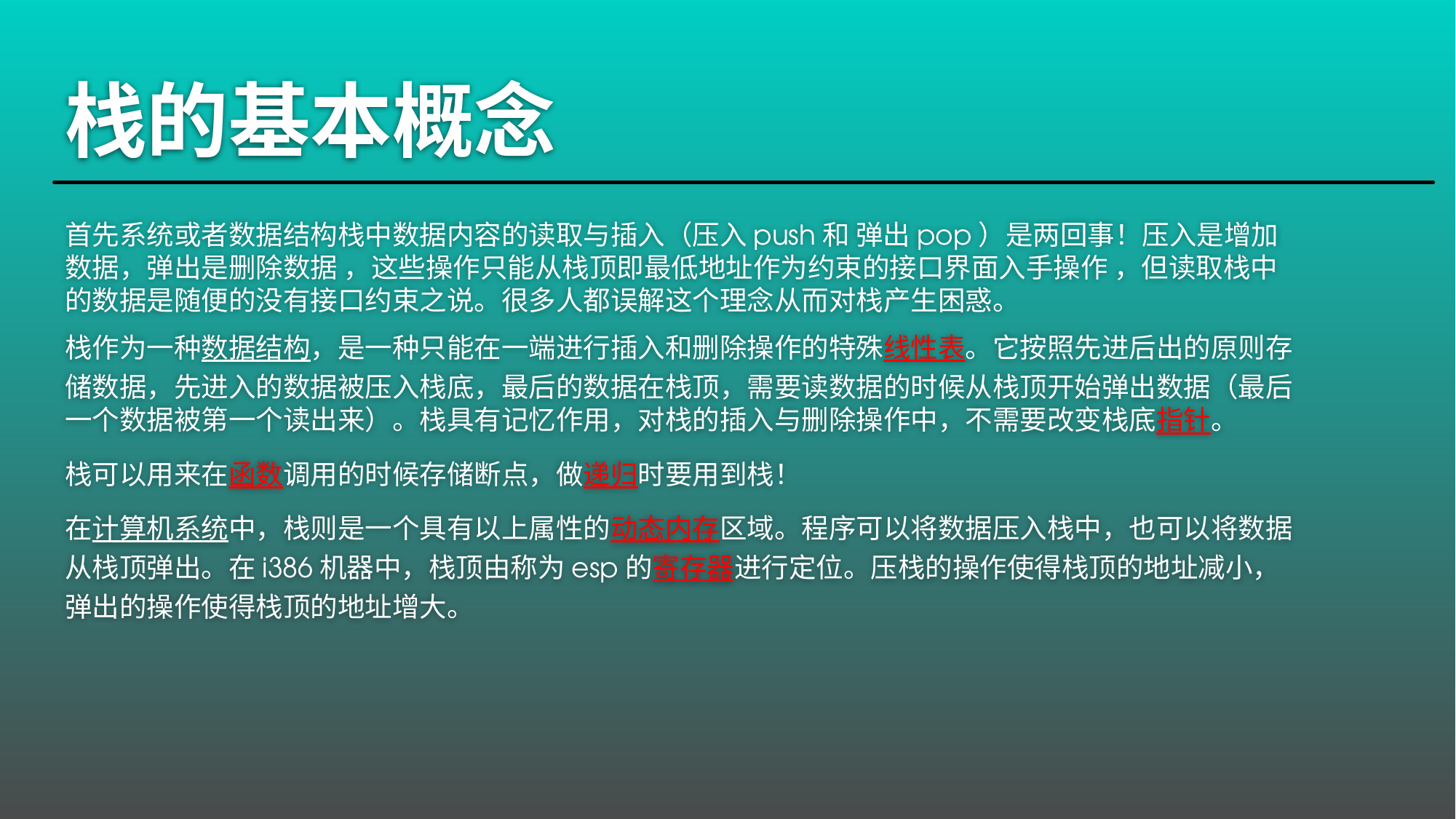

# 栈的基本概念
首先系统或者数据结构栈中数据内容的读取与插入（压入push和 弹出pop）是两回事！压入是增加数据，弹出是删除数据 ，这些操作只能从栈顶即最低地址作为约束的接口界面入手操作 ，但读取栈中的数据是随便的没有接口约束之说。很多人都误解这个理念从而对栈产生困惑。
栈作为一种数据结构，是一种只能在一端进行插入和删除操作的特殊线性表。它按照先进后出的原则存储数据，先进入的数据被压入栈底，最后的数据在栈顶，需要读数据的时候从栈顶开始弹出数据（最后一个数据被第一个读出来）。栈具有记忆作用，对栈的插入与删除操作中，不需要改变栈底指针。
栈可以用来在函数调用的时候存储断点，做递归时要用到栈！
在计算机系统中，栈则是一个具有以上属性的动态内存区域。程序可以将数据压入栈中，也可以将数据从栈顶弹出。在i386机器中，栈顶由称为esp的寄存器进行定位。压栈的操作使得栈顶的地址减小，弹出的操作使得栈顶的地址增大。